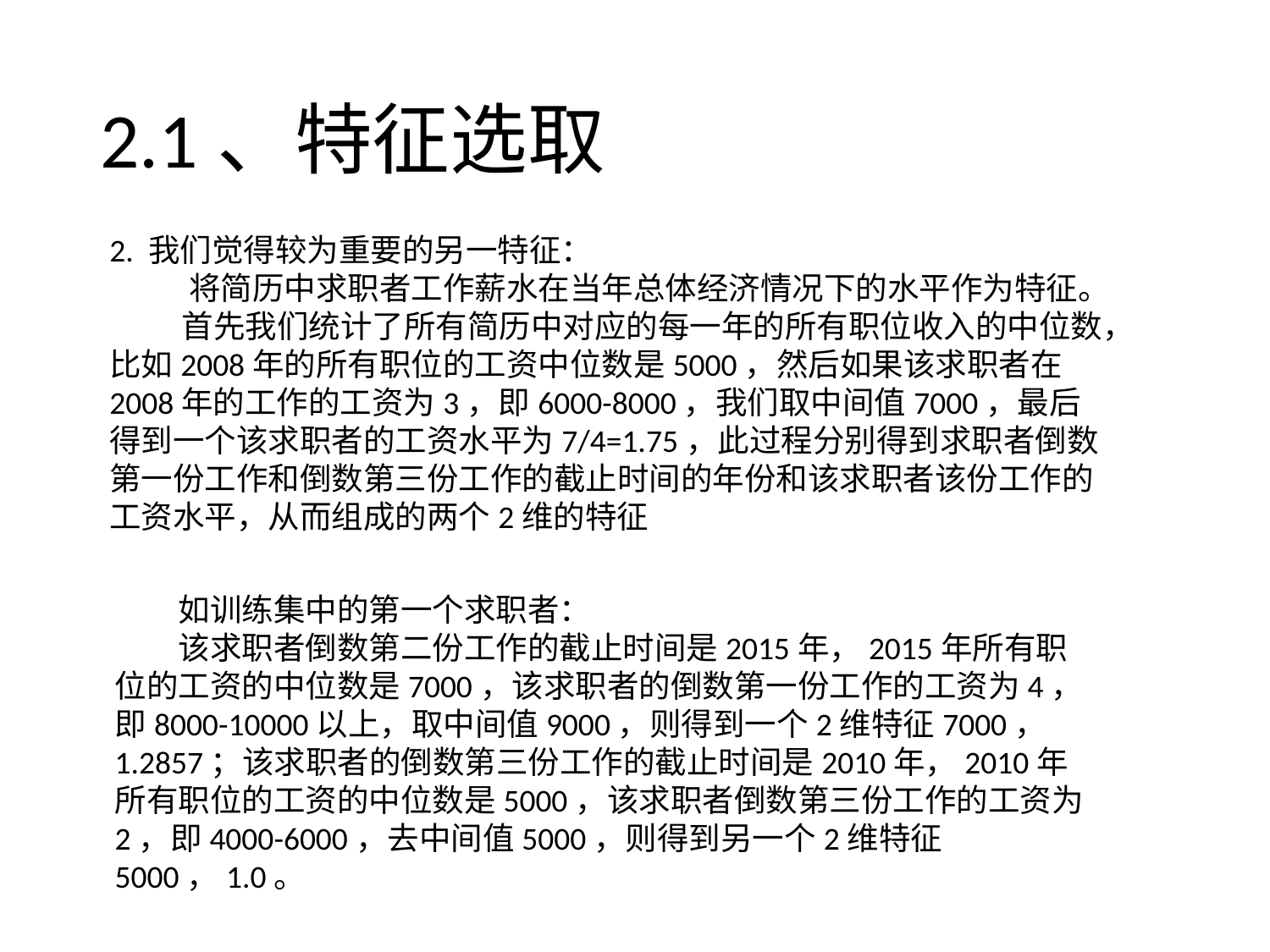

# 2.1、特征选取
2. 我们觉得较为重要的另一特征：
          将简历中求职者工作薪水在当年总体经济情况下的水平作为特征。
         首先我们统计了所有简历中对应的每一年的所有职位收入的中位数，比如2008年的所有职位的工资中位数是5000，然后如果该求职者在2008年的工作的工资为3，即6000-8000，我们取中间值7000，最后得到一个该求职者的工资水平为7/4=1.75，此过程分别得到求职者倒数第一份工作和倒数第三份工作的截止时间的年份和该求职者该份工作的工资水平，从而组成的两个2维的特征
如训练集中的第一个求职者：
该求职者倒数第二份工作的截止时间是2015年，2015年所有职位的工资的中位数是7000，该求职者的倒数第一份工作的工资为4，即8000-10000以上，取中间值9000，则得到一个2维特征7000， 1.2857；该求职者的倒数第三份工作的截止时间是2010年，2010年所有职位的工资的中位数是5000，该求职者倒数第三份工作的工资为2，即4000-6000，去中间值5000，则得到另一个2维特征5000，1.0。